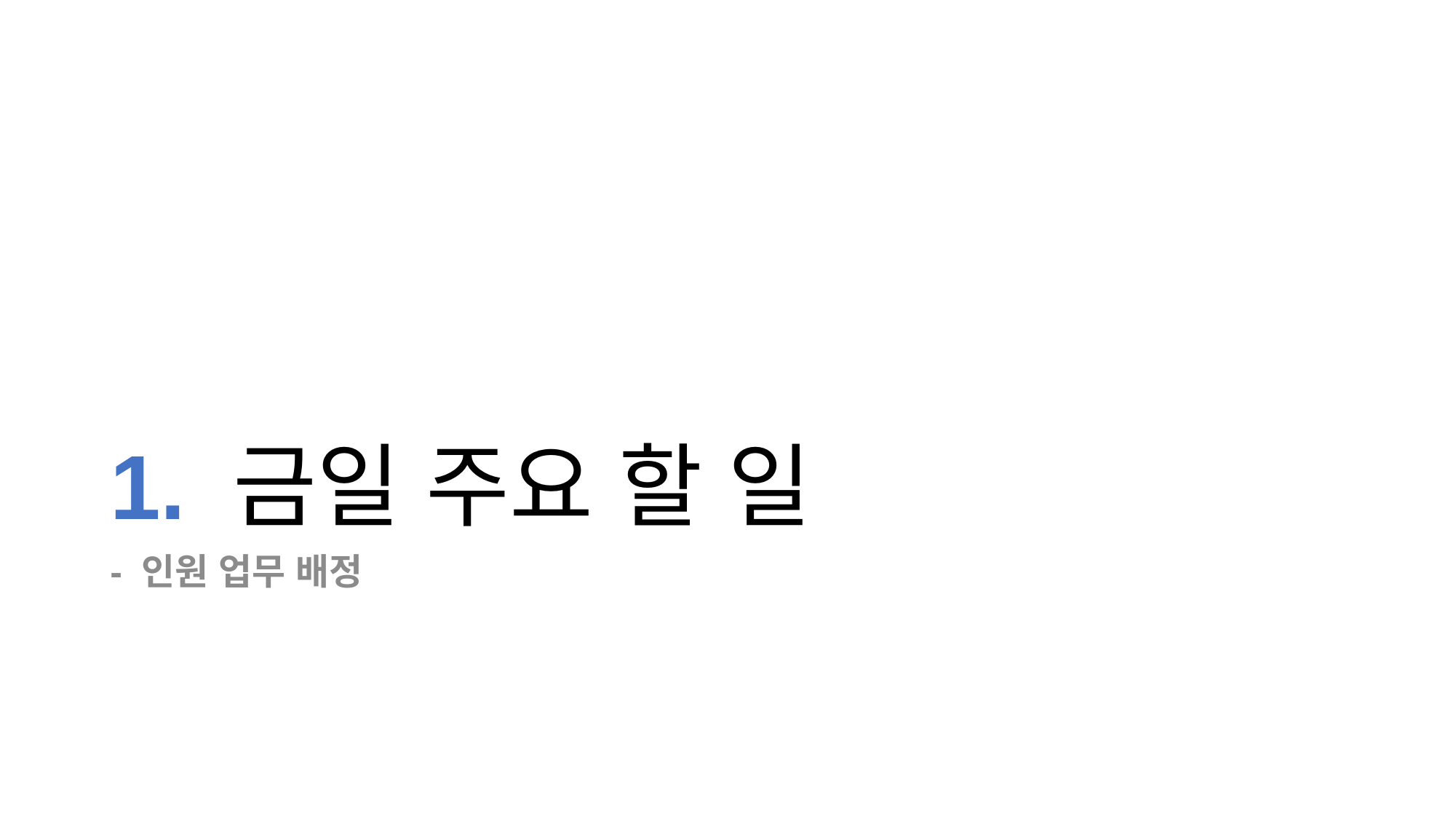

# 1. 금일 주요 할 일
- 인원 업무 배정